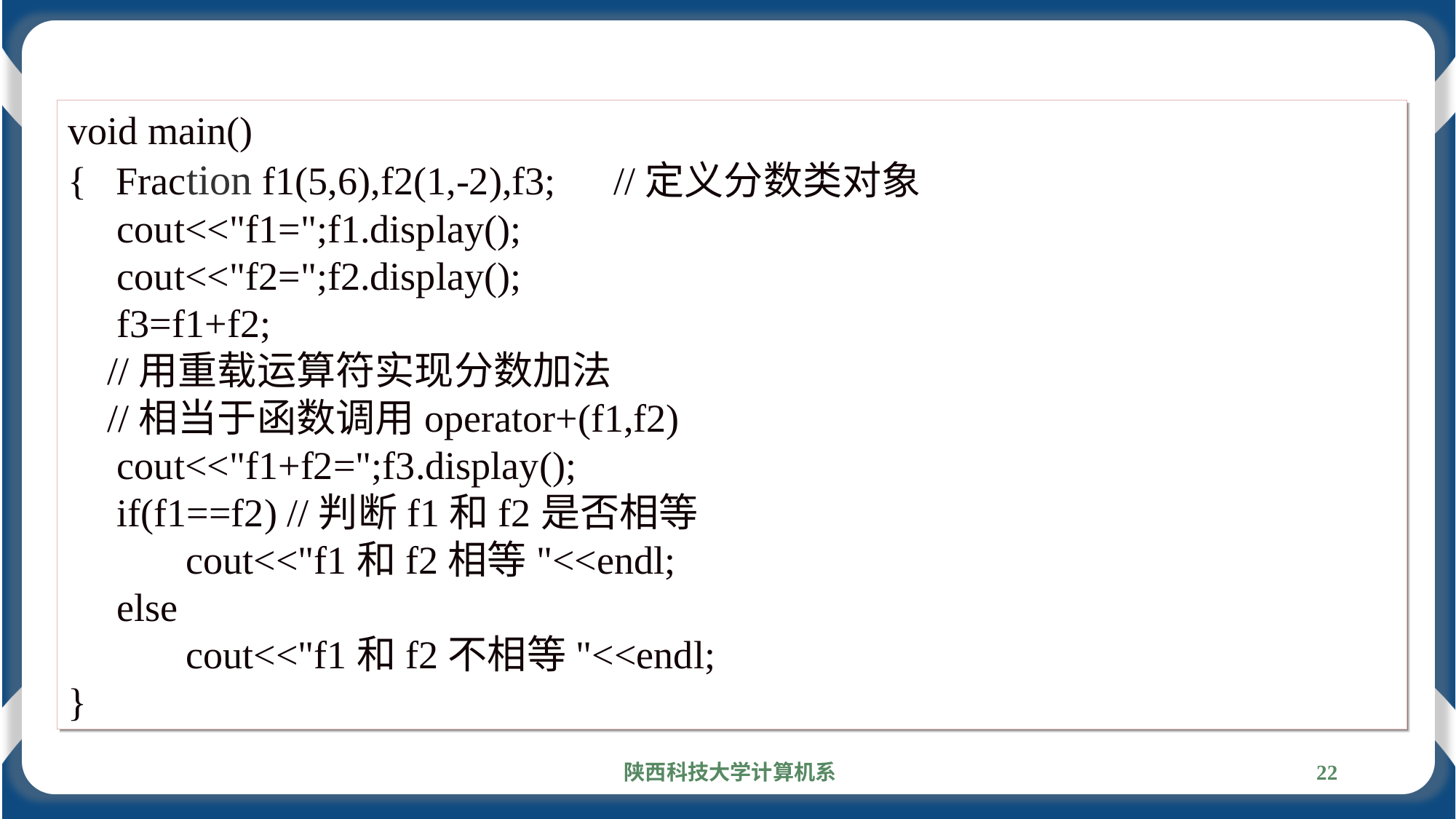

void main()
{   Fraction f1(5,6),f2(1,-2),f3;   	//定义分数类对象
     cout<<"f1=";f1.display();
     cout<<"f2=";f2.display();
     f3=f1+f2;
    //用重载运算符实现分数加法
    //相当于函数调用operator+(f1,f2)
     cout<<"f1+f2=";f3.display();
     if(f1==f2) //判断f1和f2是否相等
            cout<<"f1和f2相等"<<endl;
     else
            cout<<"f1和f2不相等"<<endl;
}
陕西科技大学计算机系
22